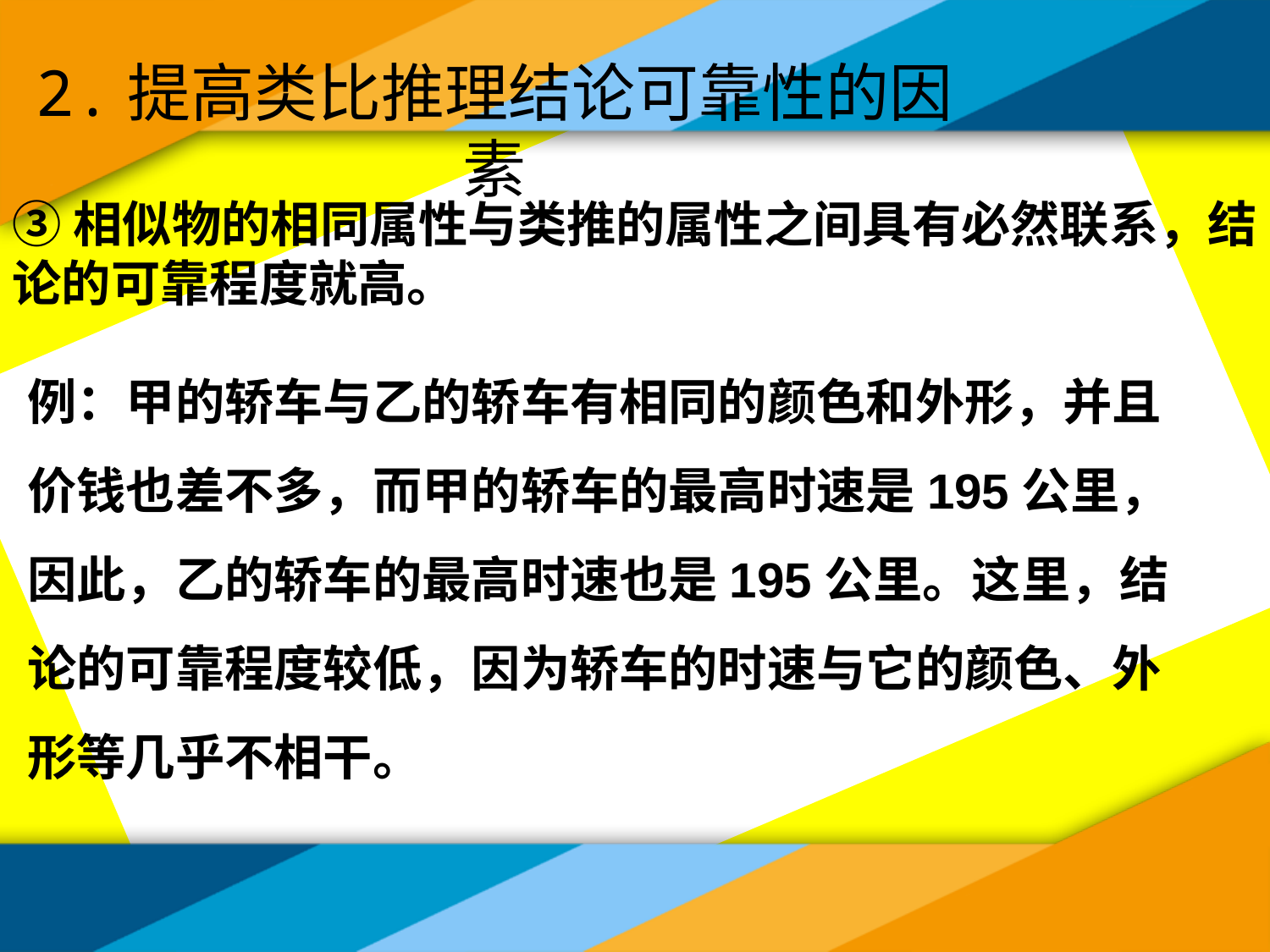

2.提高类比推理结论可靠性的因素
③相似物的相同属性与类推的属性之间具有必然联系，结论的可靠程度就高。

例：甲的轿车与乙的轿车有相同的颜色和外形，并且价钱也差不多，而甲的轿车的最高时速是195公里，因此，乙的轿车的最高时速也是195公里。这里，结论的可靠程度较低，因为轿车的时速与它的颜色、外
形等几乎不相干。